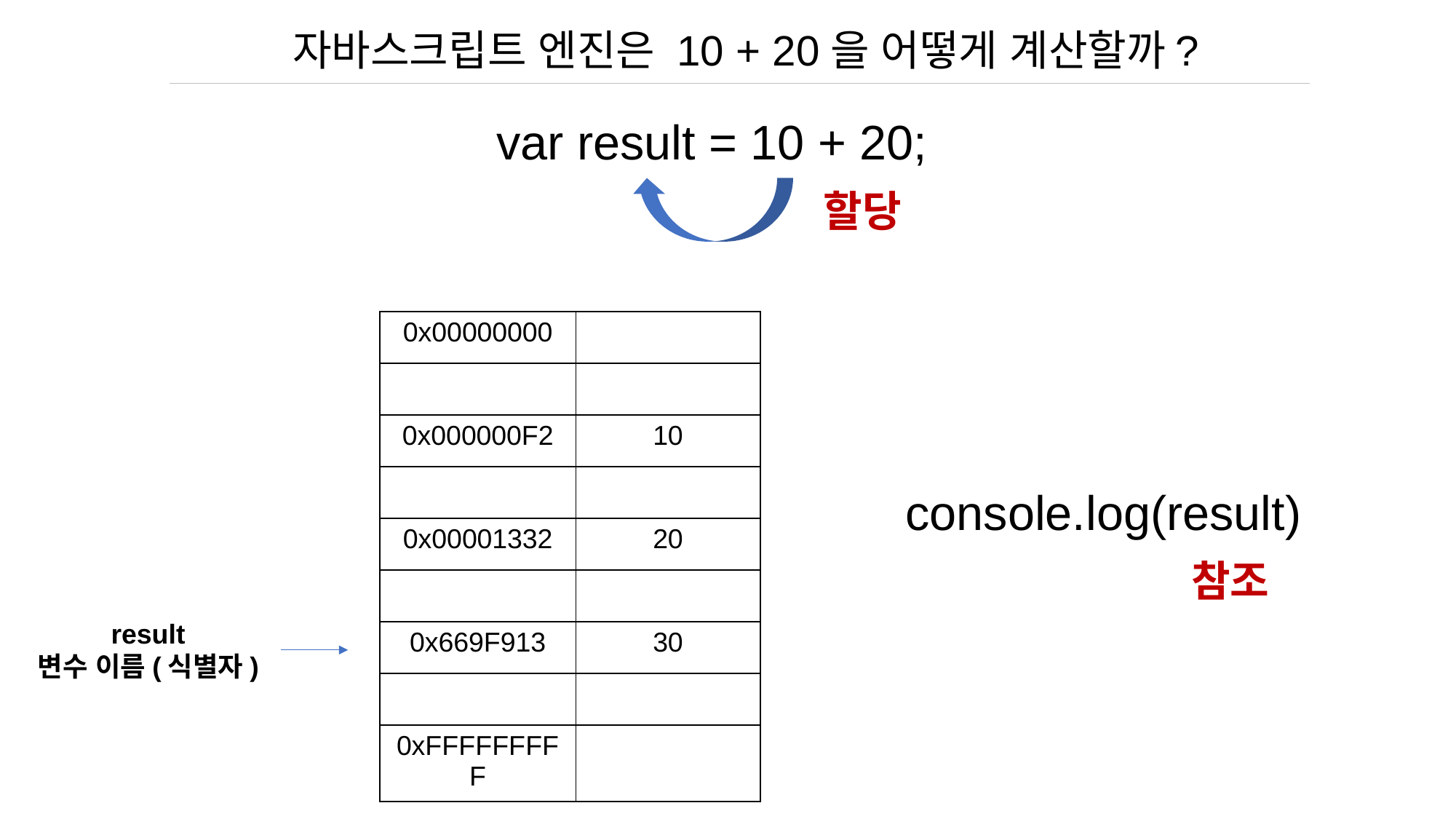

자바스크립트 엔진은 10 + 20을 어떻게 계산할까?
var result = 10 + 20;

할당
| 0x00000000 |  |
| --- | --- |
|  |  |
| 0x000000F2 | 10 |
|  |  |
| 0x00001332 | 20 |
|  |  |
| 0x669F913 | 30 |
|  |  |
| 0xFFFFFFFFF |  |
console.log(result)
참조
result
변수 이름(식별자)